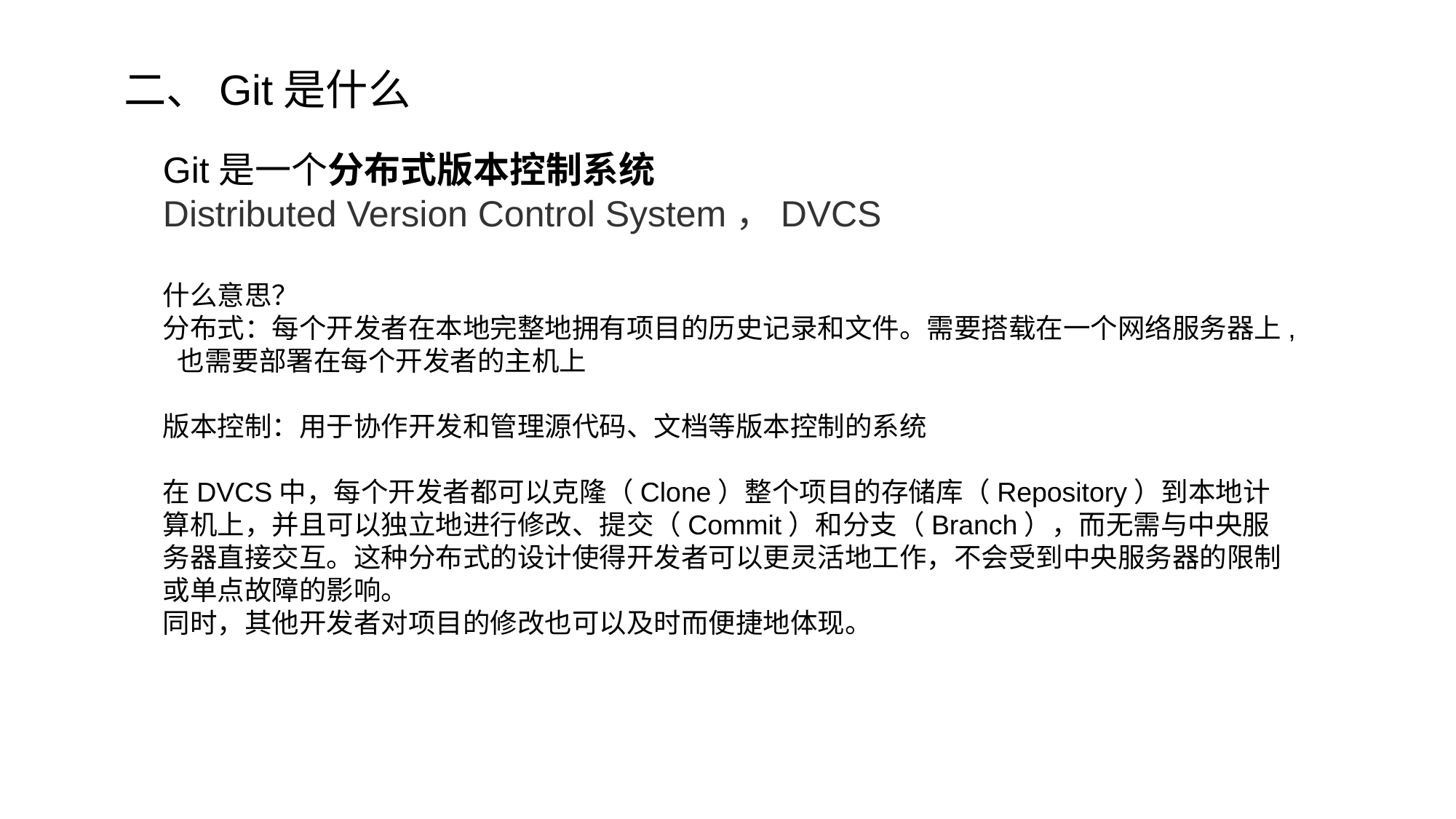

二、Git是什么
Git是一个分布式版本控制系统
Distributed Version Control System，DVCS

什么意思？
分布式：每个开发者在本地完整地拥有项目的历史记录和文件。需要搭载在一个网络服务器上, 也需要部署在每个开发者的主机上

版本控制：用于协作开发和管理源代码、文档等版本控制的系统

在DVCS中，每个开发者都可以克隆（Clone）整个项目的存储库（Repository）到本地计算机上，并且可以独立地进行修改、提交（Commit）和分支（Branch），而无需与中央服务器直接交互。这种分布式的设计使得开发者可以更灵活地工作，不会受到中央服务器的限制或单点故障的影响。
同时，其他开发者对项目的修改也可以及时而便捷地体现。